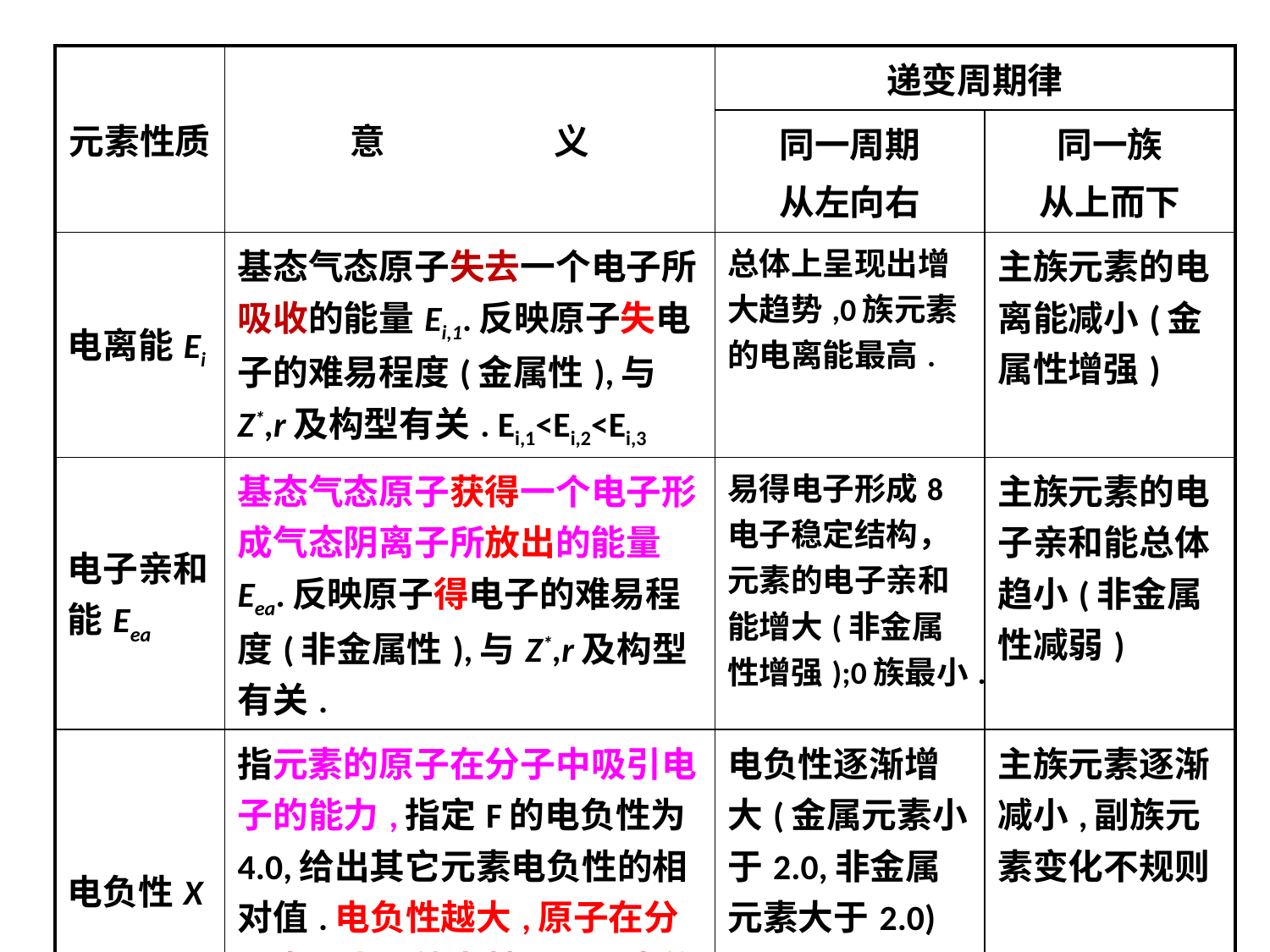

| 元素性质 | 意 义 | 递变周期律 |  |
| --- | --- | --- | --- |
|  |  | 同一周期 从左向右 | 同一族 从上而下 |
| 电离能Ei | 基态气态原子失去一个电子所吸收的能量Ei,1.反映原子失电子的难易程度(金属性),与Z\*,r及构型有关. Ei,1<Ei,2<Ei,3 | 总体上呈现出增大趋势,0族元素的电离能最高. | 主族元素的电离能减小(金属性增强) |
| 电子亲和能Eea | 基态气态原子获得一个电子形成气态阴离子所放出的能量Eea.反映原子得电子的难易程度(非金属性),与Z\*,r及构型有关. | 易得电子形成8电子稳定结构，元素的电子亲和能增大(非金属性增强);0族最小. | 主族元素的电子亲和能总体趋小(非金属性减弱) |
| 电负性X | 指元素的原子在分子中吸引电子的能力,指定F的电负性为4.0,给出其它元素电负性的相对值.电负性越大,原子在分子中吸电子能力越强，元素的非金属性和氧化性越强. | 电负性逐渐增大(金属元素小于2.0,非金属元素大于2.0) | 主族元素逐渐减小,副族元素变化不规则 |